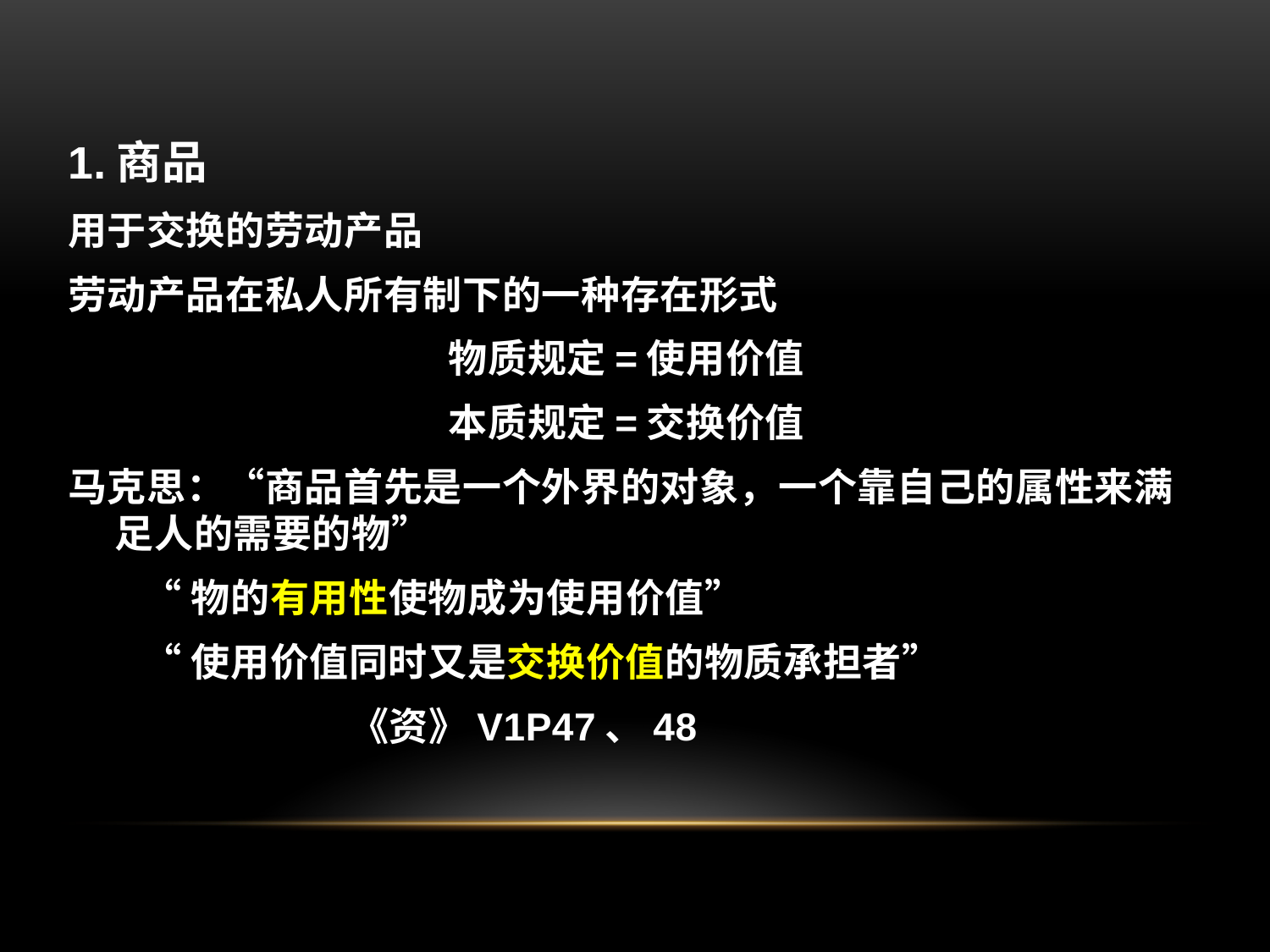

1.商品
用于交换的劳动产品
劳动产品在私人所有制下的一种存在形式
物质规定=使用价值
本质规定=交换价值
马克思：“商品首先是一个外界的对象，一个靠自己的属性来满足人的需要的物”
        “物的有用性使物成为使用价值”
        “使用价值同时又是交换价值的物质承担者”
                             《资》V1P47、48